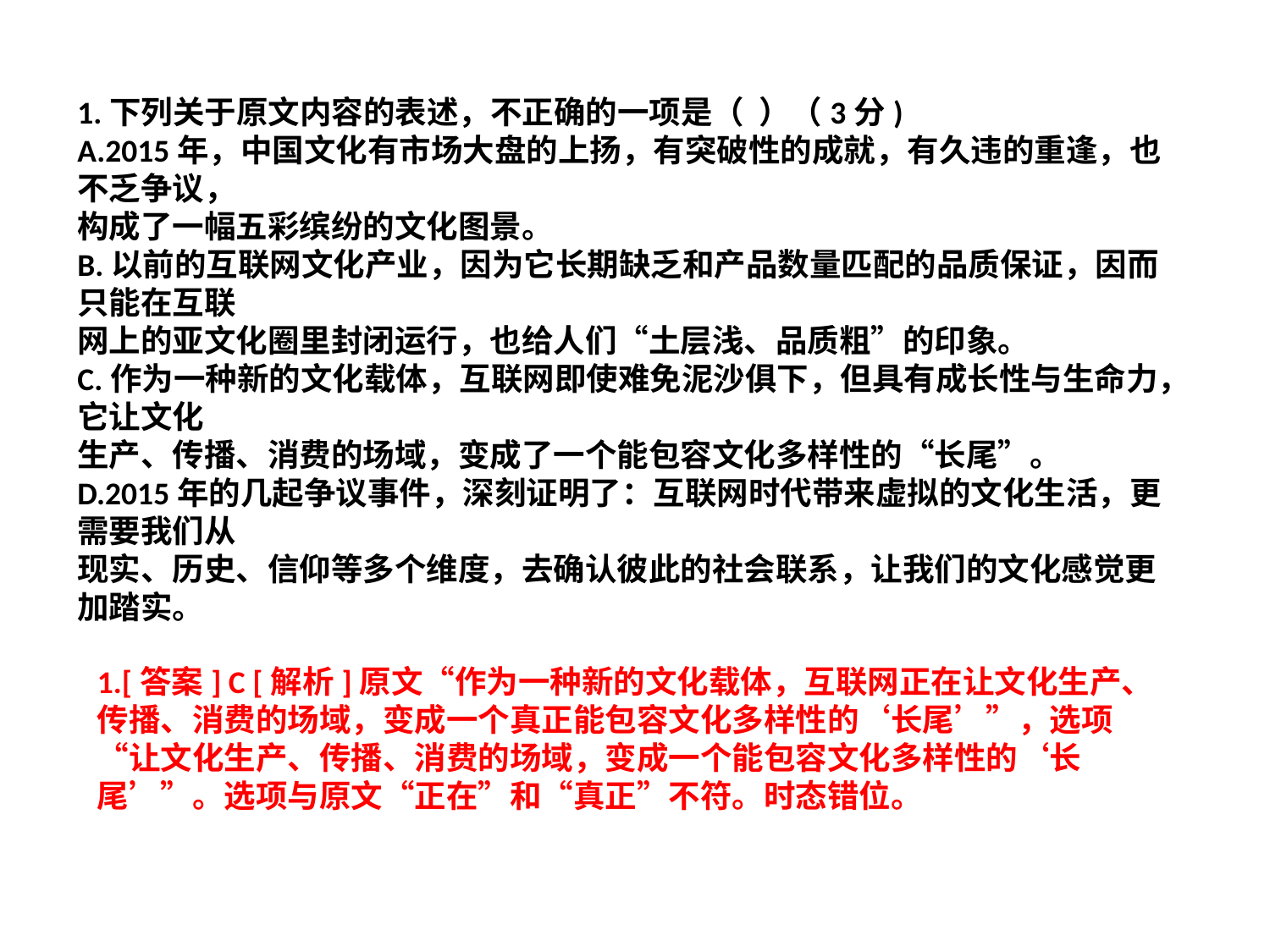

1.下列关于原文内容的表述，不正确的一项是（  ）（3分)
A.2015年，中国文化有市场大盘的上扬，有突破性的成就，有久违的重逢，也不乏争议，
构成了一幅五彩缤纷的文化图景。
B.以前的互联网文化产业，因为它长期缺乏和产品数量匹配的品质保证，因而只能在互联
网上的亚文化圈里封闭运行，也给人们“土层浅、品质粗”的印象。
C.作为一种新的文化载体，互联网即使难免泥沙俱下，但具有成长性与生命力，它让文化
生产、传播、消费的场域，变成了一个能包容文化多样性的“长尾”。
D.2015年的几起争议事件，深刻证明了：互联网时代带来虚拟的文化生活，更需要我们从
现实、历史、信仰等多个维度，去确认彼此的社会联系，让我们的文化感觉更加踏实。

1.[答案] C [解析]原文“作为一种新的文化载体，互联网正在让文化生产、传播、消费的场域，变成一个真正能包容文化多样性的‘长尾’”，选项“让文化生产、传播、消费的场域，变成一个能包容文化多样性的‘长尾’”。选项与原文“正在”和“真正”不符。时态错位。